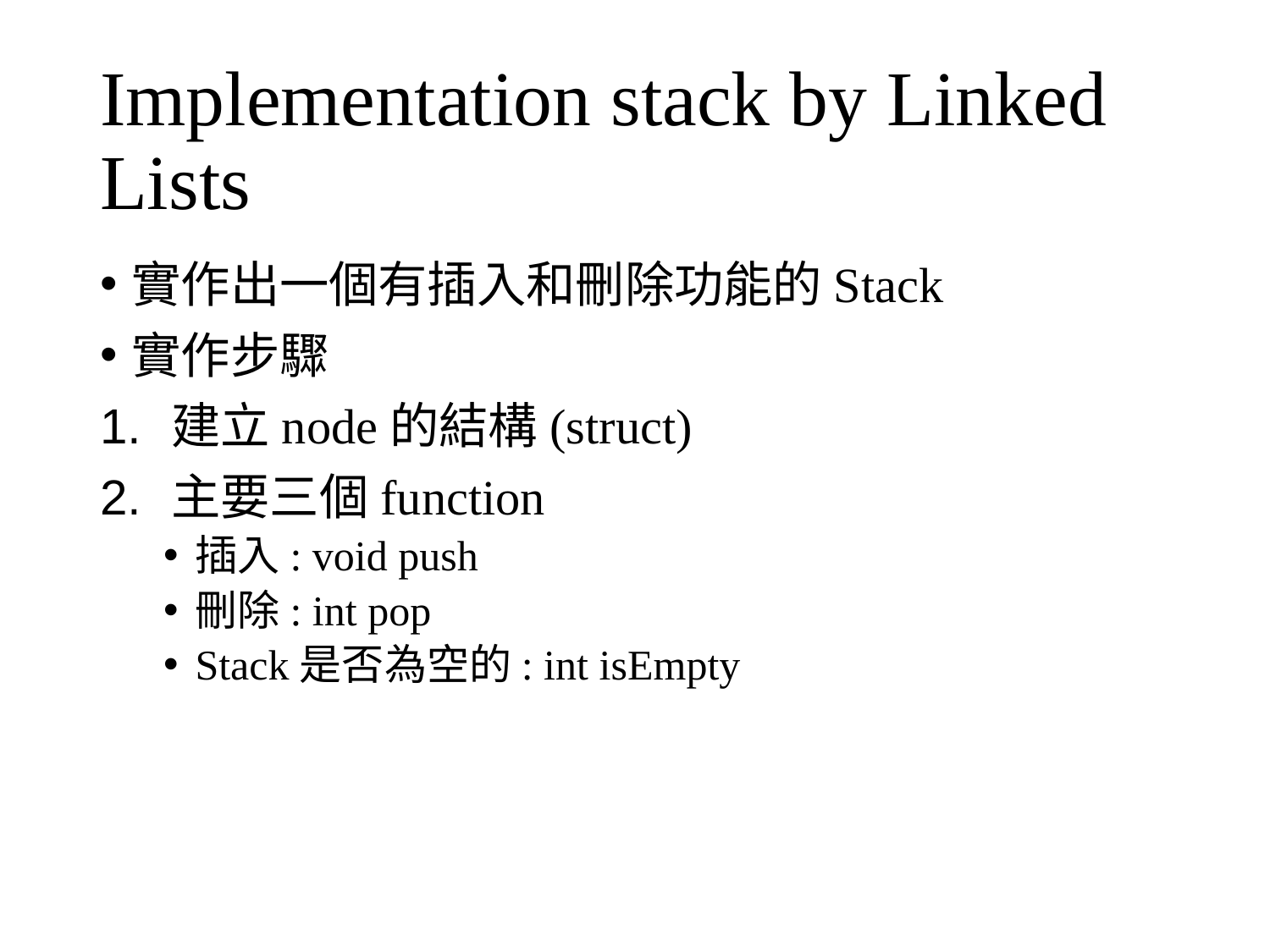

# Implementation stack by Linked Lists
實作出一個有插入和刪除功能的Stack
實作步驟
建立node的結構(struct)
主要三個function
插入: void push
刪除: int pop
Stack是否為空的: int isEmpty